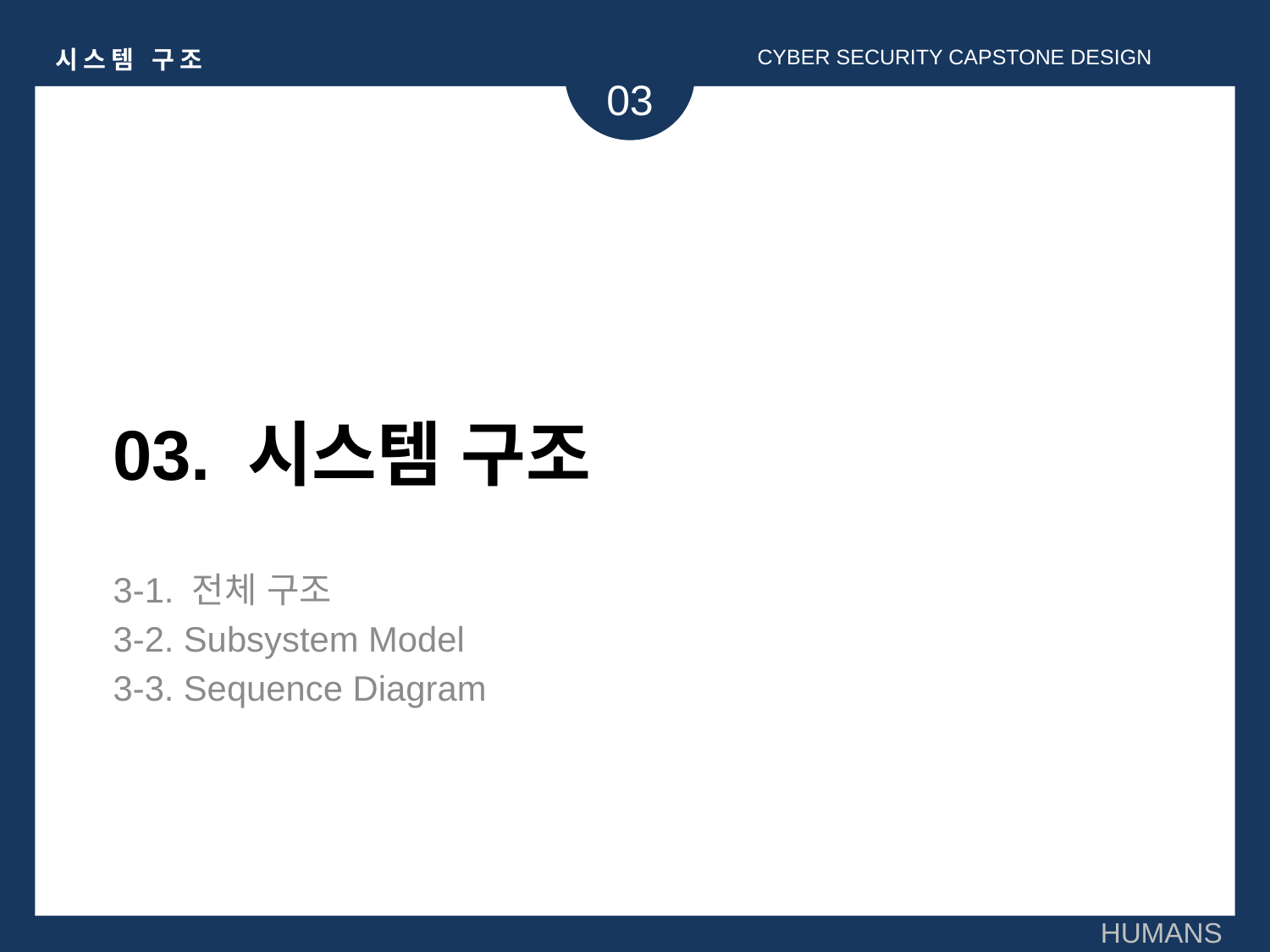

시스템 구조
CYBER SECURITY CAPSTONE DESIGN
03

03. 시스템 구조
3-1. 전체 구조
3-2. Subsystem Model
3-3. Sequence Diagram

HUMANS